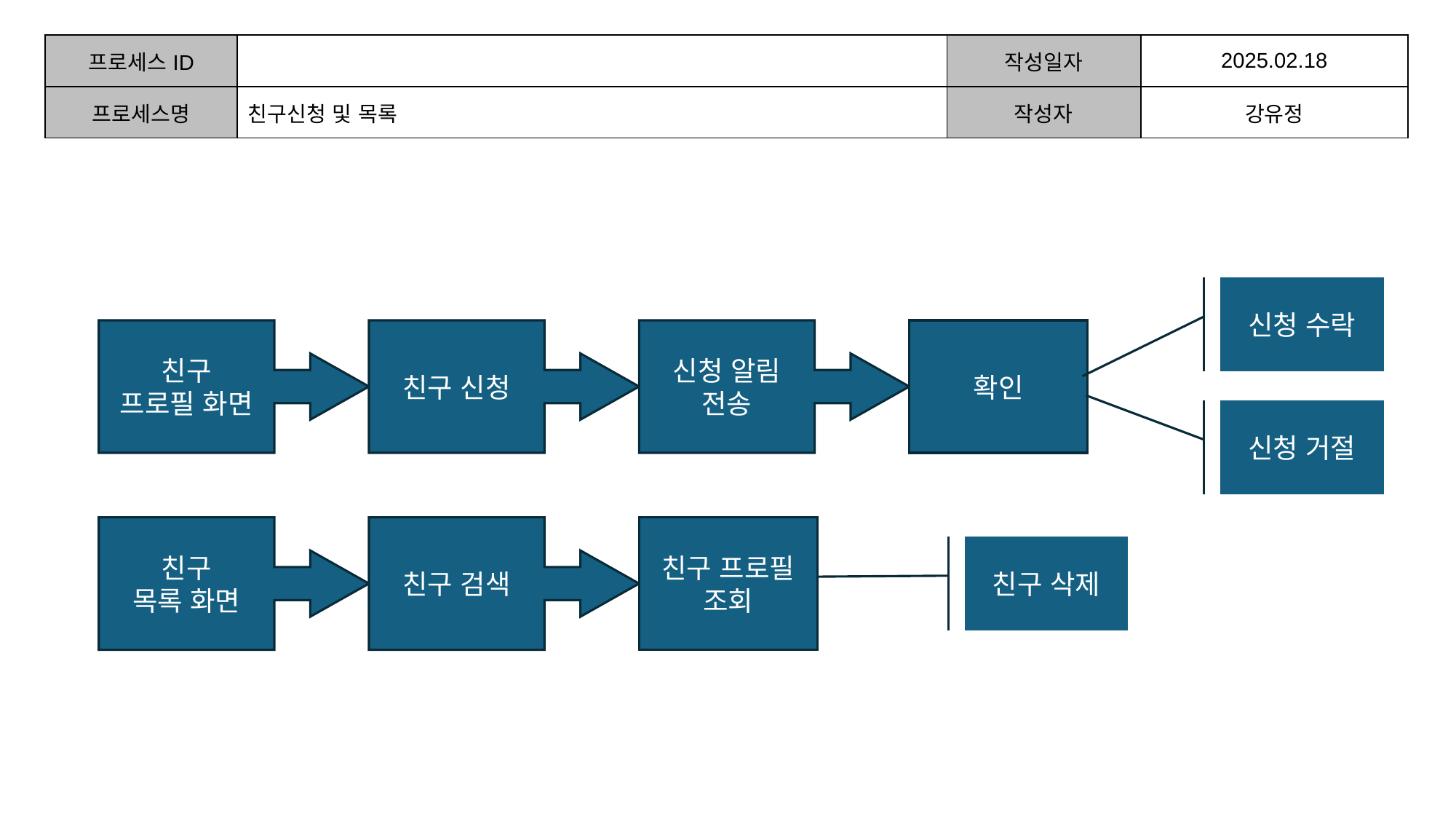

| 프로세스ID |  | 작성일자 | 2025.02.18 |
| --- | --- | --- | --- |
| 프로세스명 | 친구신청 및 목록 | 작성자 | 강유정 |
|  |  |  |  |
신청 수락
친구
프로필 화면
친구 신청
신청 알림
전송
확인
신청 거절
친구
목록 화면
친구 검색
친구 프로필
조회
친구 삭제